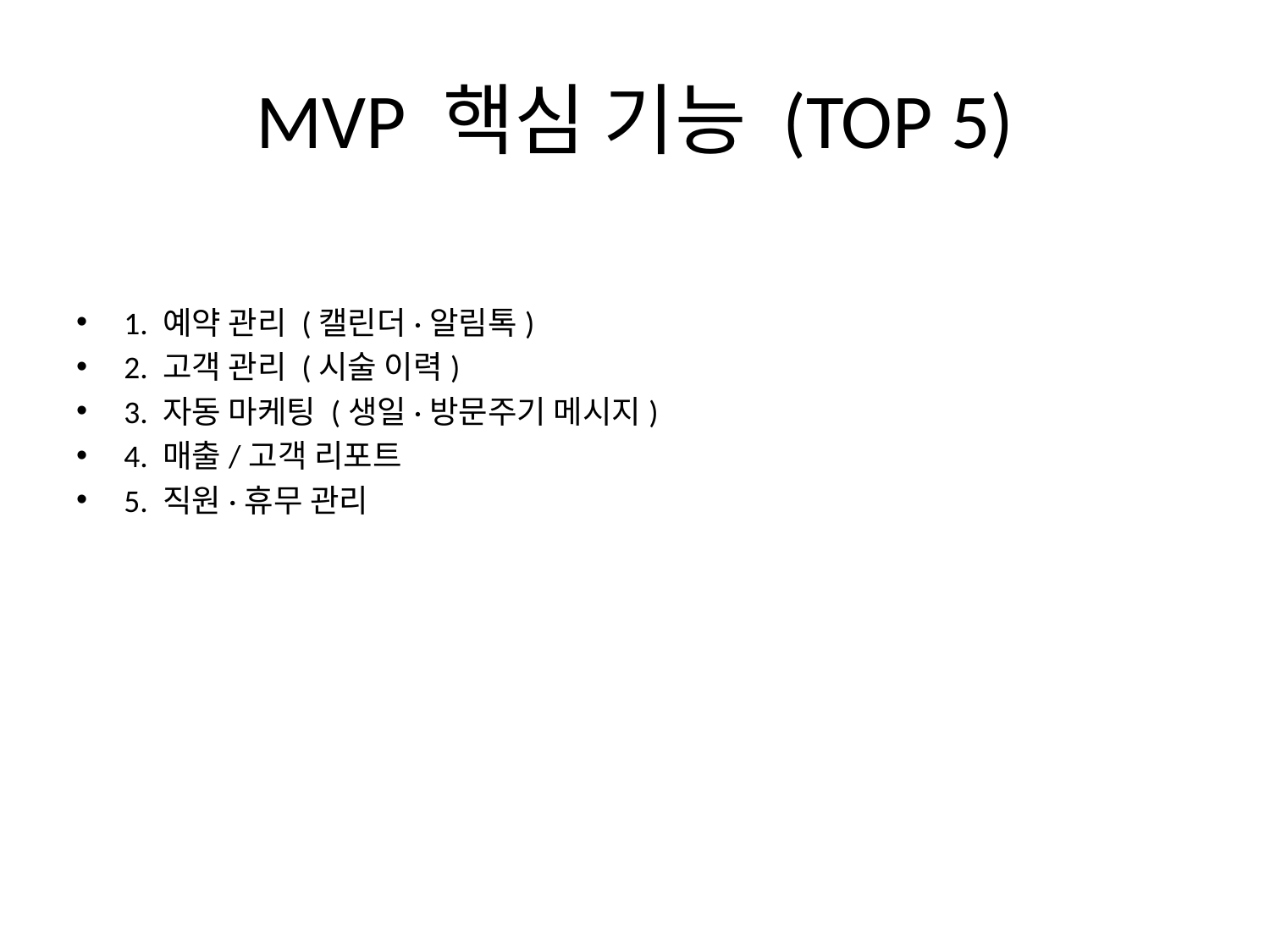

# MVP 핵심 기능 (TOP 5)

1. 예약 관리 (캘린더·알림톡)
2. 고객 관리 (시술 이력)
3. 자동 마케팅 (생일·방문주기 메시지)
4. 매출/고객 리포트
5. 직원·휴무 관리